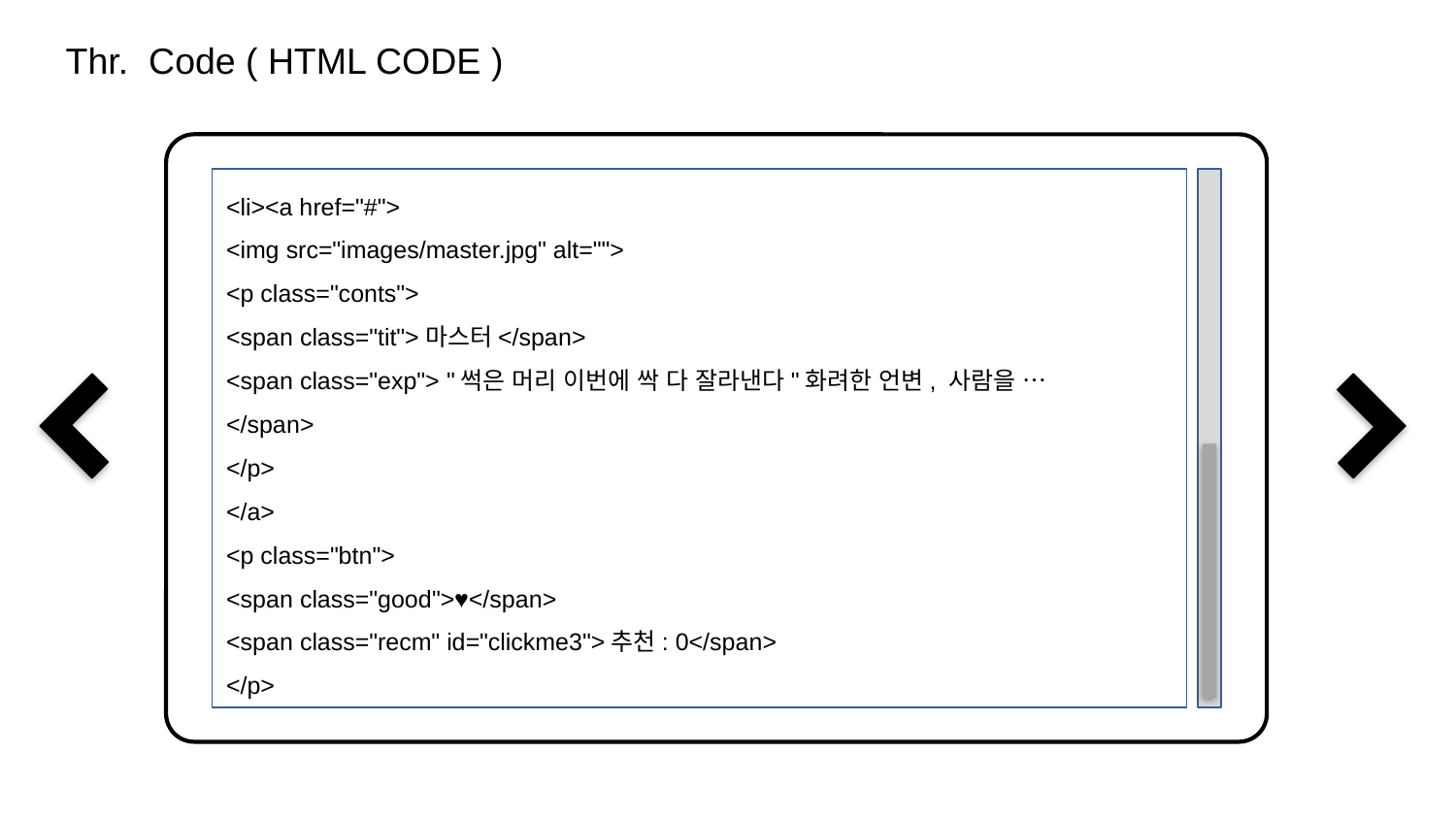

Thr.  Code ( HTML CODE )

<li><a href="#">
<img src="images/master.jpg" alt="">
<p class="conts">
<span class="tit">마스터</span>
<span class="exp"> "썩은 머리 이번에 싹 다 잘라낸다"화려한 언변, 사람을 …
</span>
</p>
</a>
<p class="btn">
<span class="good">♥</span>
<span class="recm" id="clickme3">추천: 0</span>
</p>